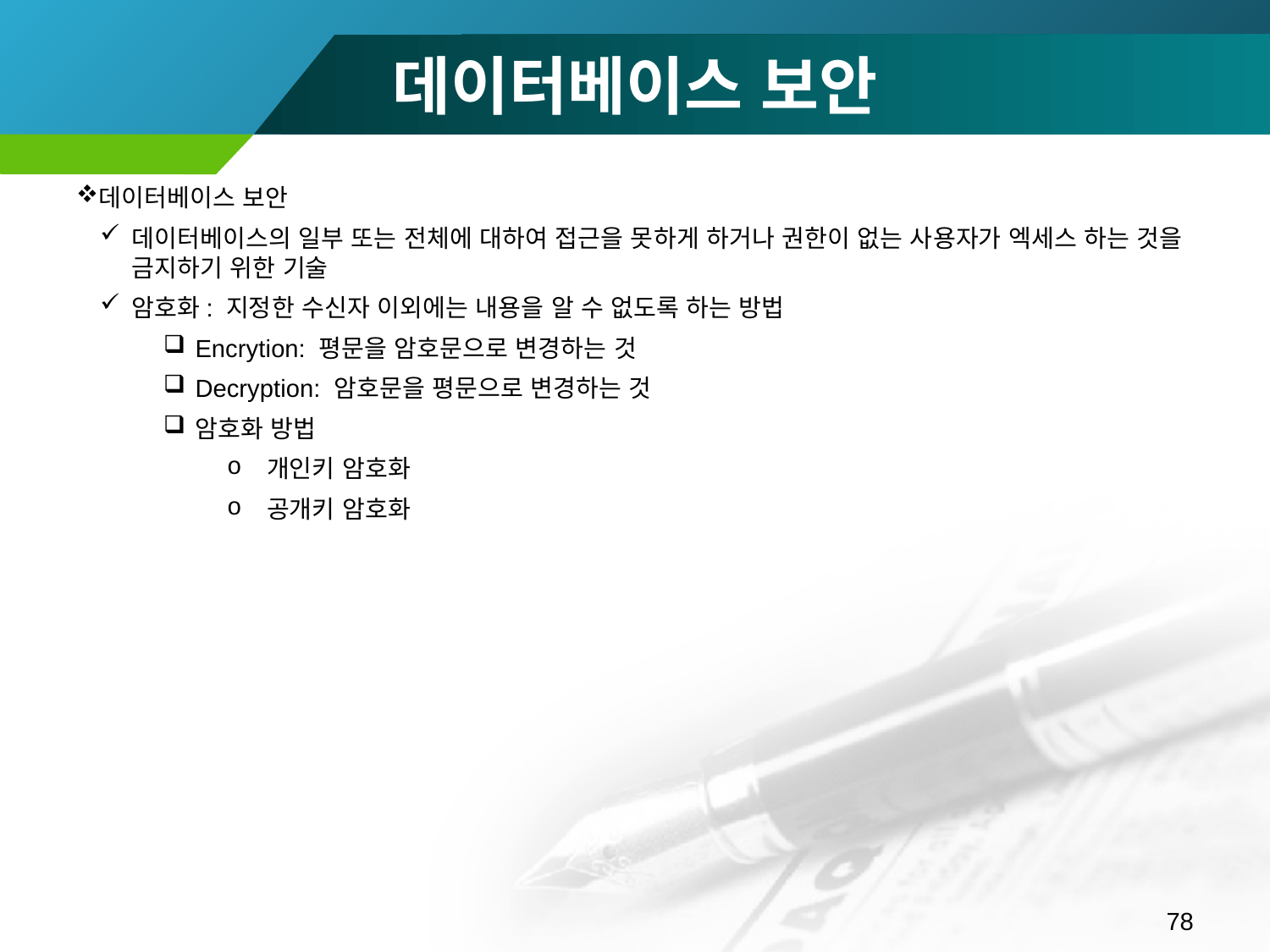

# 데이터베이스 보안
데이터베이스 보안
데이터베이스의 일부 또는 전체에 대하여 접근을 못하게 하거나 권한이 없는 사용자가 엑세스 하는 것을 금지하기 위한 기술
암호화: 지정한 수신자 이외에는 내용을 알 수 없도록 하는 방법
Encrytion: 평문을 암호문으로 변경하는 것
Decryption: 암호문을 평문으로 변경하는 것
암호화 방법
개인키 암호화
공개키 암호화

78